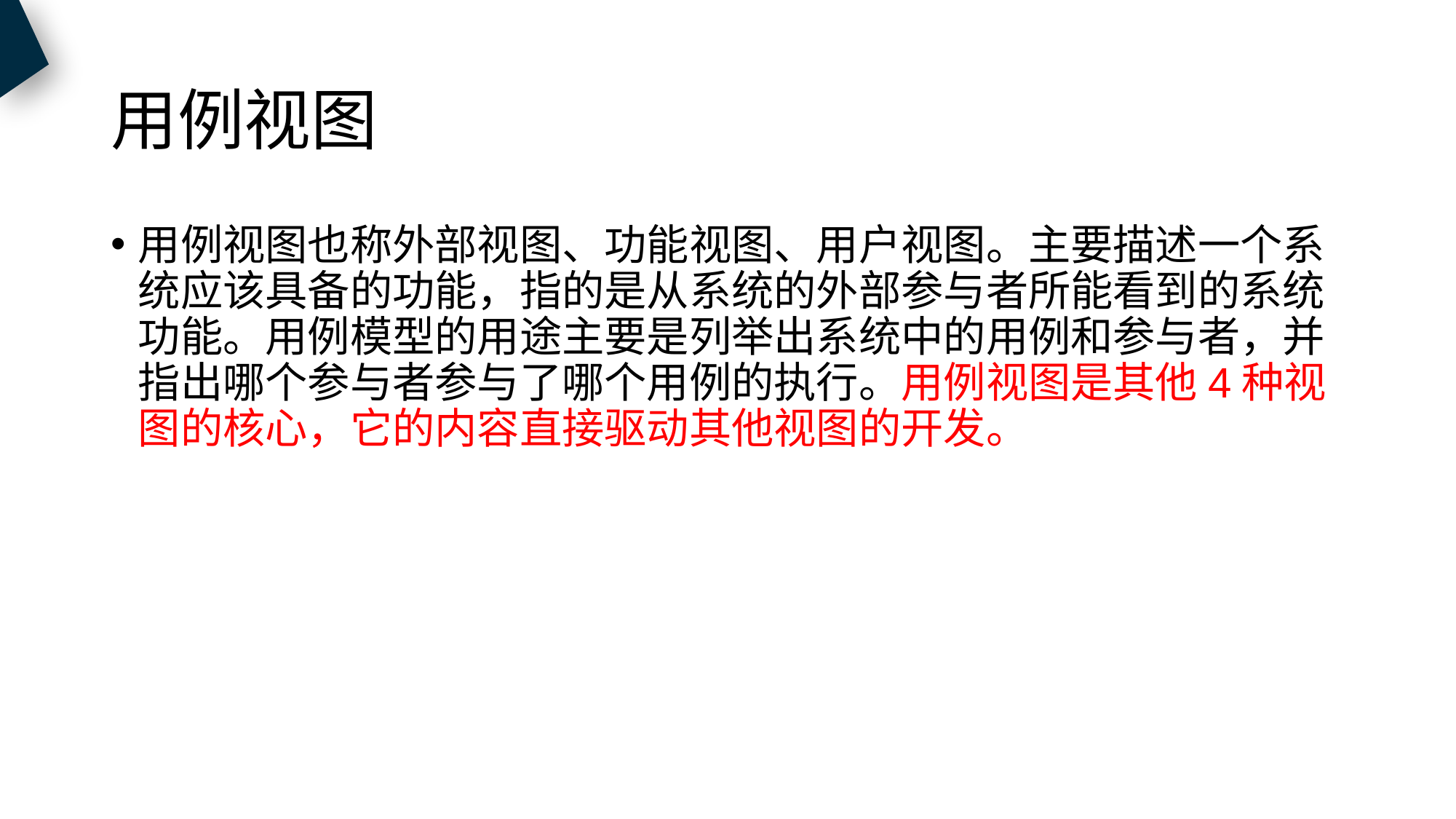

# 用例视图
用例视图也称外部视图、功能视图、用户视图。主要描述一个系统应该具备的功能，指的是从系统的外部参与者所能看到的系统功能。用例模型的用途主要是列举出系统中的用例和参与者，并指出哪个参与者参与了哪个用例的执行。用例视图是其他4种视图的核心，它的内容直接驱动其他视图的开发。